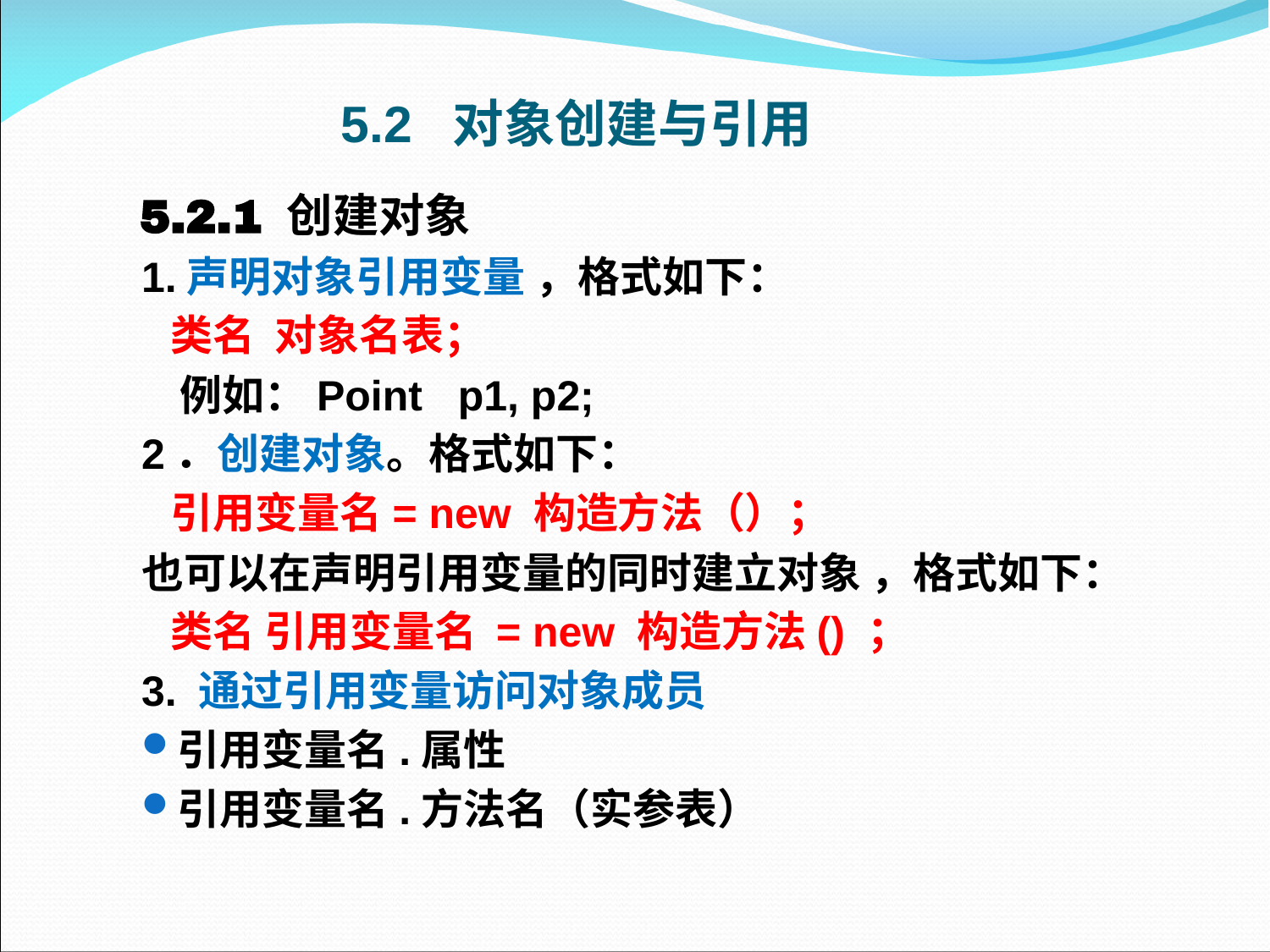

# 5.2  对象创建与引用
5.2.1 创建对象
1.声明对象引用变量 ，格式如下：
  类名  对象名表；
例如：Point   p1, p2;
2．创建对象。格式如下：
  引用变量名= new 构造方法（）；
也可以在声明引用变量的同时建立对象 ，格式如下：
  类名 引用变量名 = new 构造方法() ；
3. 通过引用变量访问对象成员
引用变量名.属性
引用变量名.方法名（实参表）